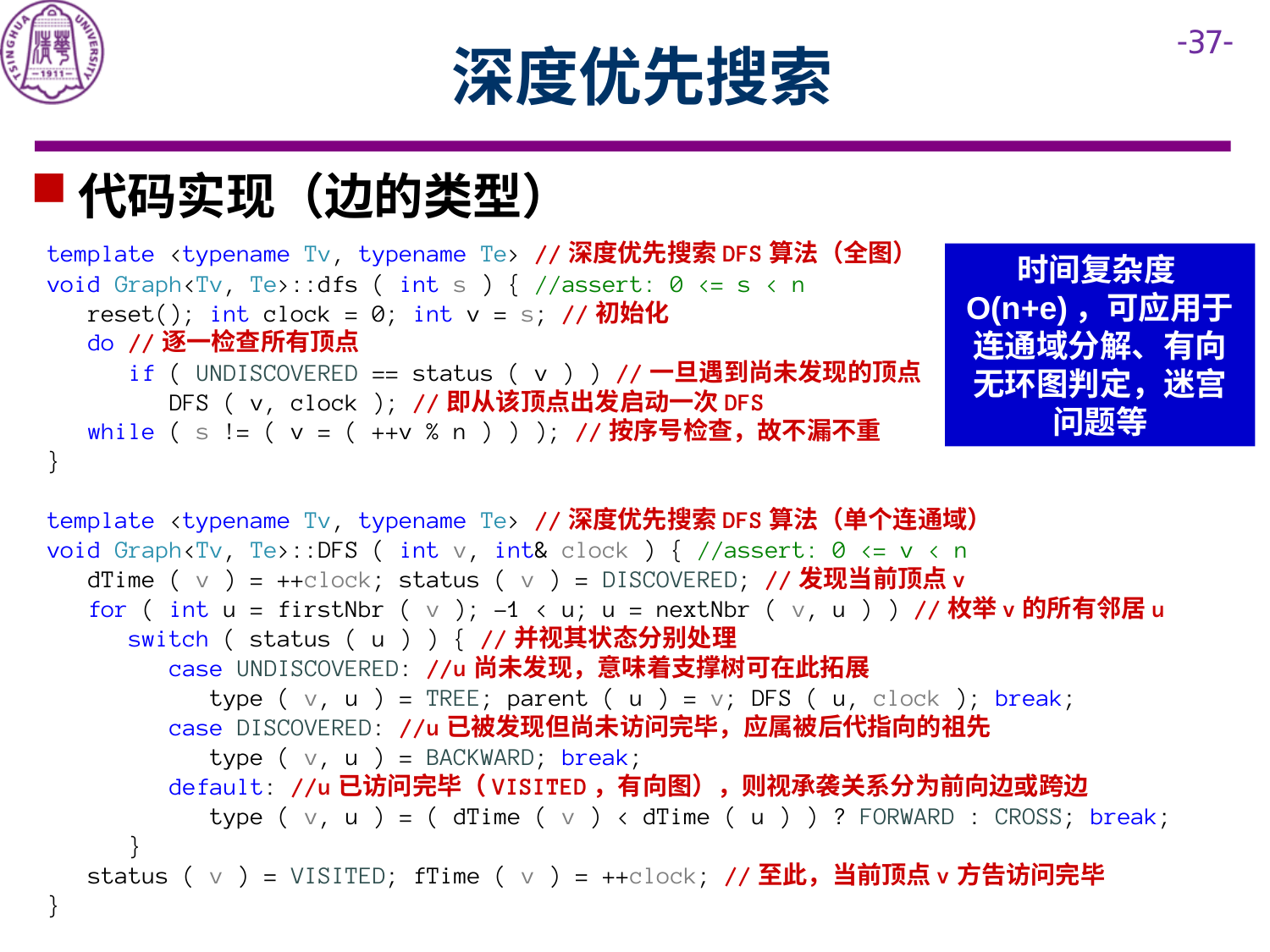

# 深度优先搜索
代码实现（边的类型）
template <typename Tv, typename Te> //深度优先搜索DFS算法（全图）
void Graph<Tv, Te>::dfs ( int s ) { //assert: 0 <= s < n
   reset(); int clock = 0; int v = s; //初始化
   do //逐一检查所有顶点
      if ( UNDISCOVERED == status ( v ) ) //一旦遇到尚未发现的顶点
         DFS ( v, clock ); //即从该顶点出发启动一次DFS
   while ( s != ( v = ( ++v % n ) ) ); //按序号检查，故不漏不重
}

template <typename Tv, typename Te> //深度优先搜索DFS算法（单个连通域）
void Graph<Tv, Te>::DFS ( int v, int& clock ) { //assert: 0 <= v < n
   dTime ( v ) = ++clock; status ( v ) = DISCOVERED; //发现当前顶点v
   for ( int u = firstNbr ( v ); -1 < u; u = nextNbr ( v, u ) ) //枚举v的所有邻居u
      switch ( status ( u ) ) { //并视其状态分别处理
         case UNDISCOVERED: //u尚未发现，意味着支撑树可在此拓展
            type ( v, u ) = TREE; parent ( u ) = v; DFS ( u, clock ); break;
         case DISCOVERED: //u已被发现但尚未访问完毕，应属被后代指向的祖先
            type ( v, u ) = BACKWARD; break;
         default: //u已访问完毕（VISITED，有向图），则视承袭关系分为前向边或跨边
            type ( v, u ) = ( dTime ( v ) < dTime ( u ) ) ? FORWARD : CROSS; break;
      }
   status ( v ) = VISITED; fTime ( v ) = ++clock; //至此，当前顶点v方告访问完毕
}
时间复杂度O(n+e)，可应用于连通域分解、有向无环图判定，迷宫问题等